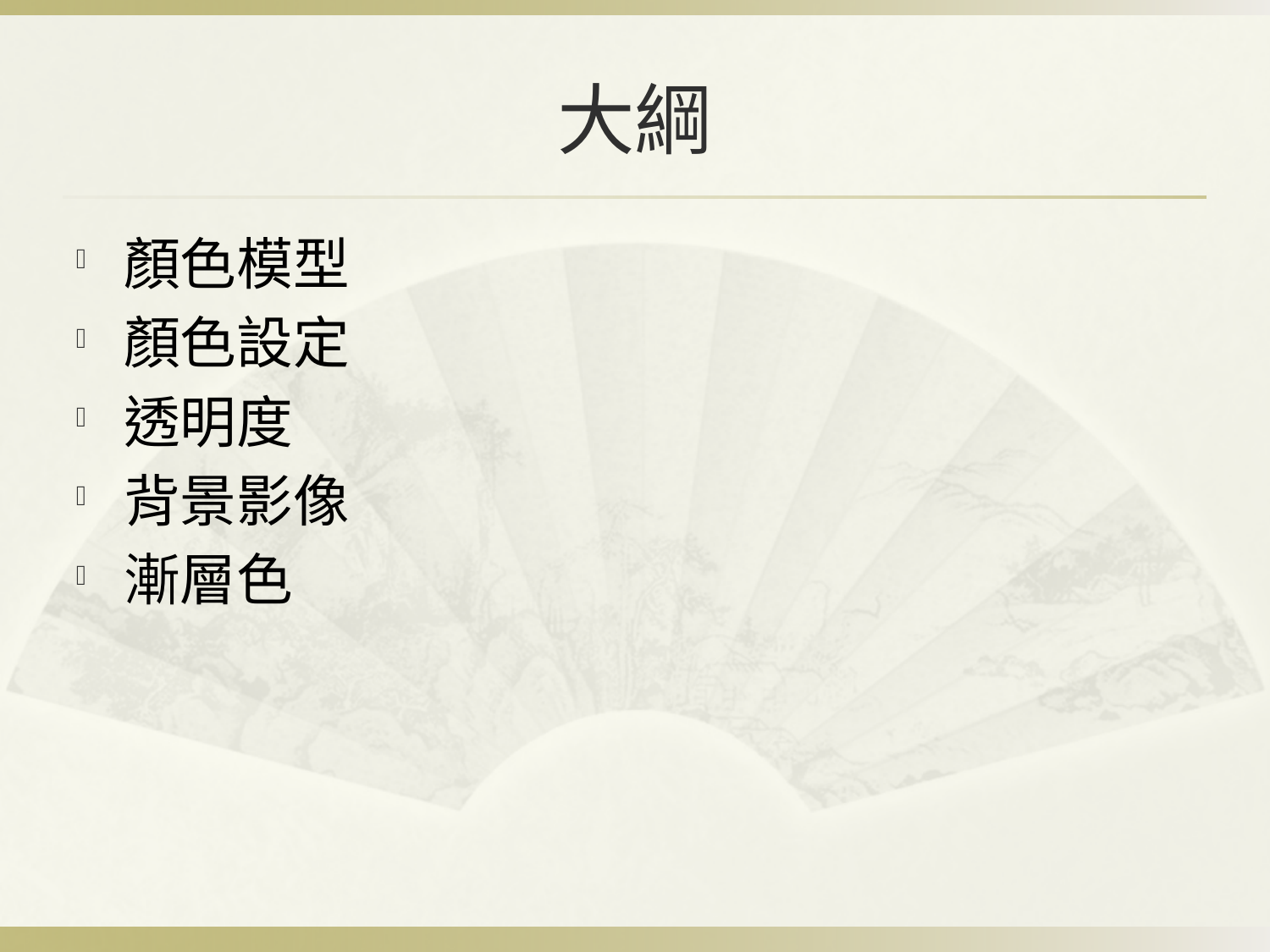

# 大綱
顏色模型
顏色設定
透明度
背景影像
漸層色